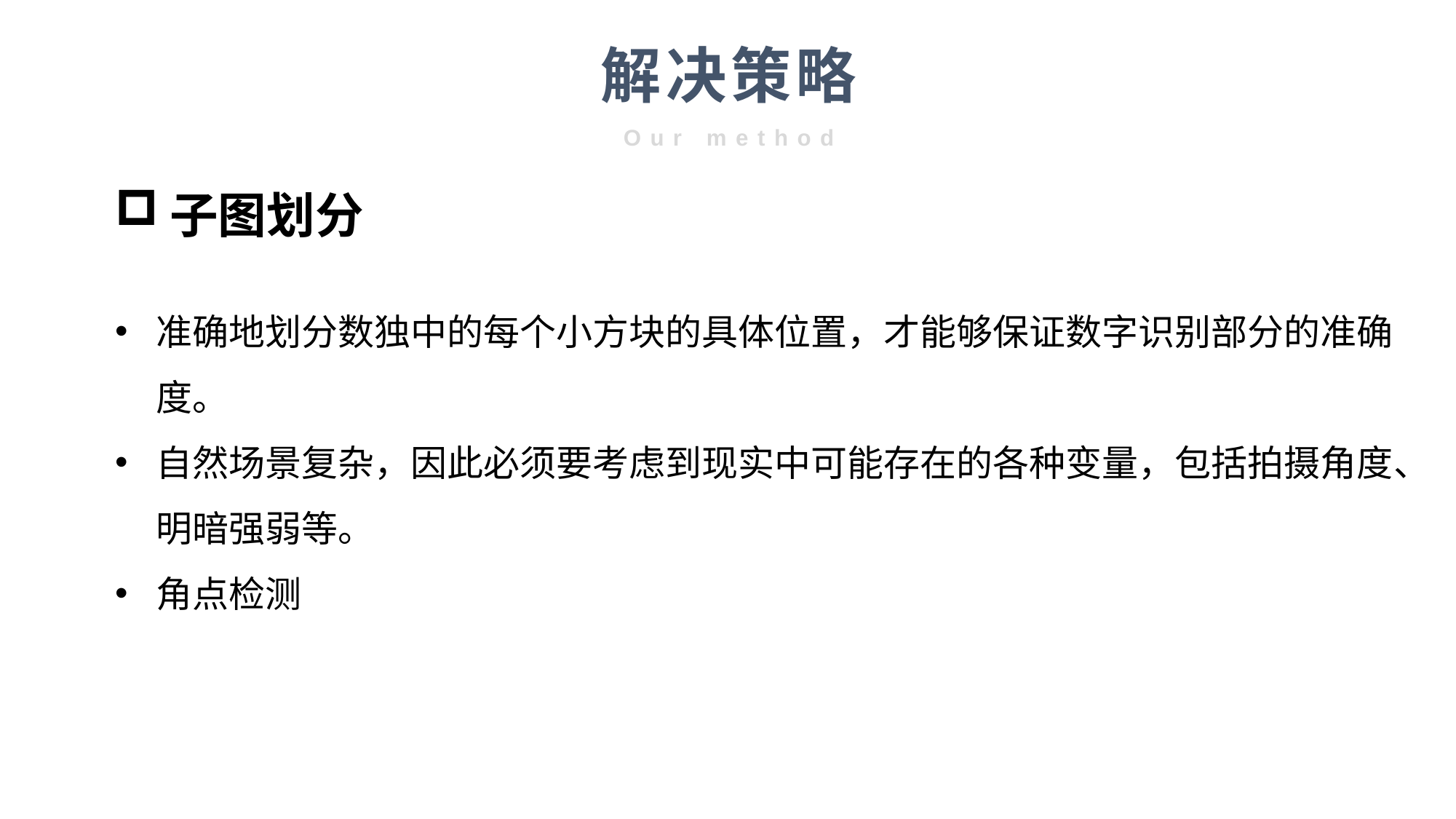

解决策略
Our method
子图划分
准确地划分数独中的每个小方块的具体位置，才能够保证数字识别部分的准确度。
自然场景复杂，因此必须要考虑到现实中可能存在的各种变量，包括拍摄角度、明暗强弱等。
角点检测